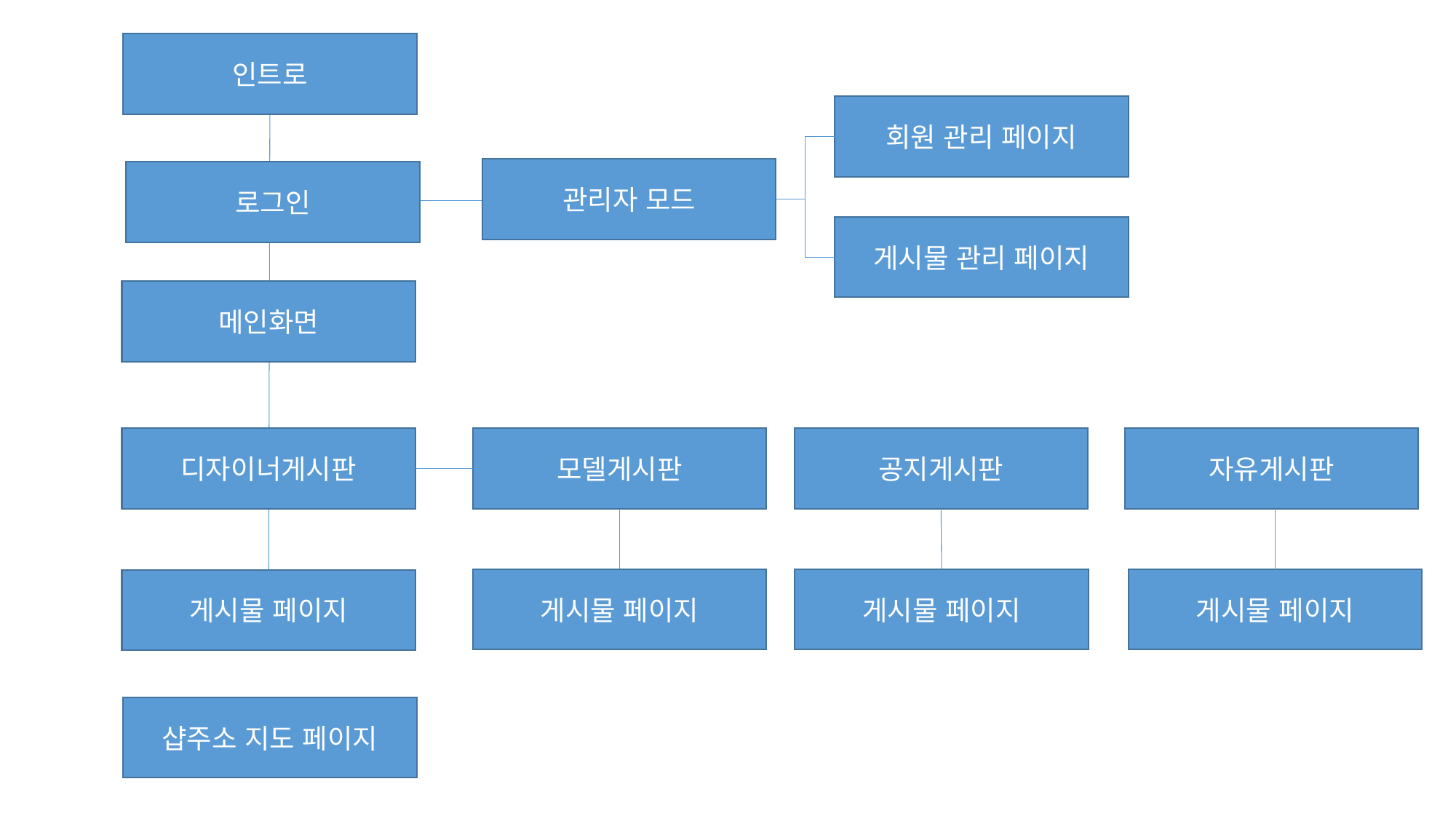

인트로
회원 관리 페이지
관리자 모드
로그인
게시물 관리 페이지
메인화면
자유게시판
공지게시판
모델게시판
디자이너게시판
게시물 페이지
게시물 페이지
게시물 페이지
게시물 페이지
샵주소 지도 페이지